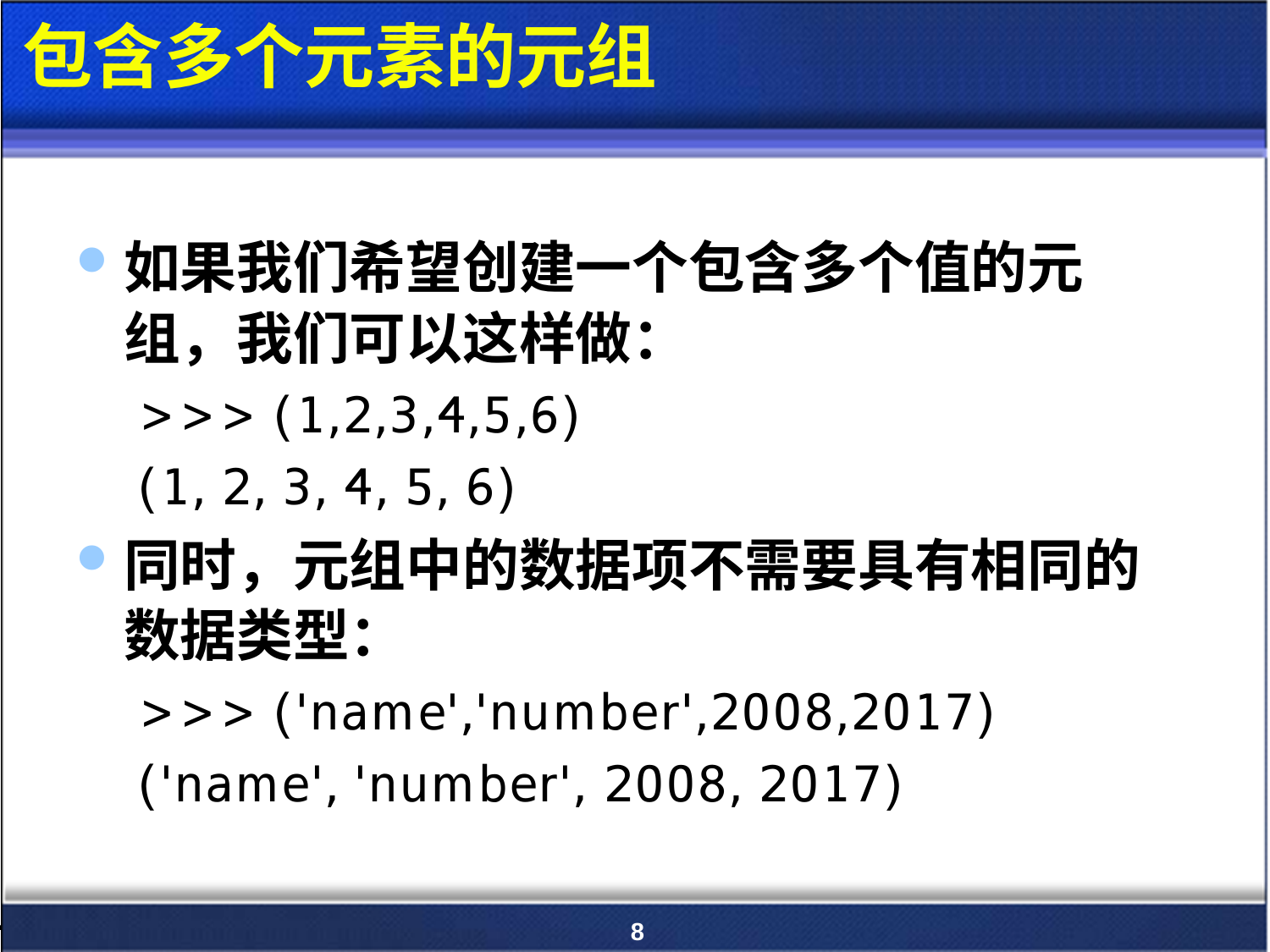

# 包含多个元素的元组
如果我们希望创建一个包含多个值的元组，我们可以这样做：
>>> (1,2,3,4,5,6)
(1, 2, 3, 4, 5, 6)
同时，元组中的数据项不需要具有相同的数据类型：
>>> ('name','number',2008,2017)
('name', 'number', 2008, 2017)

8